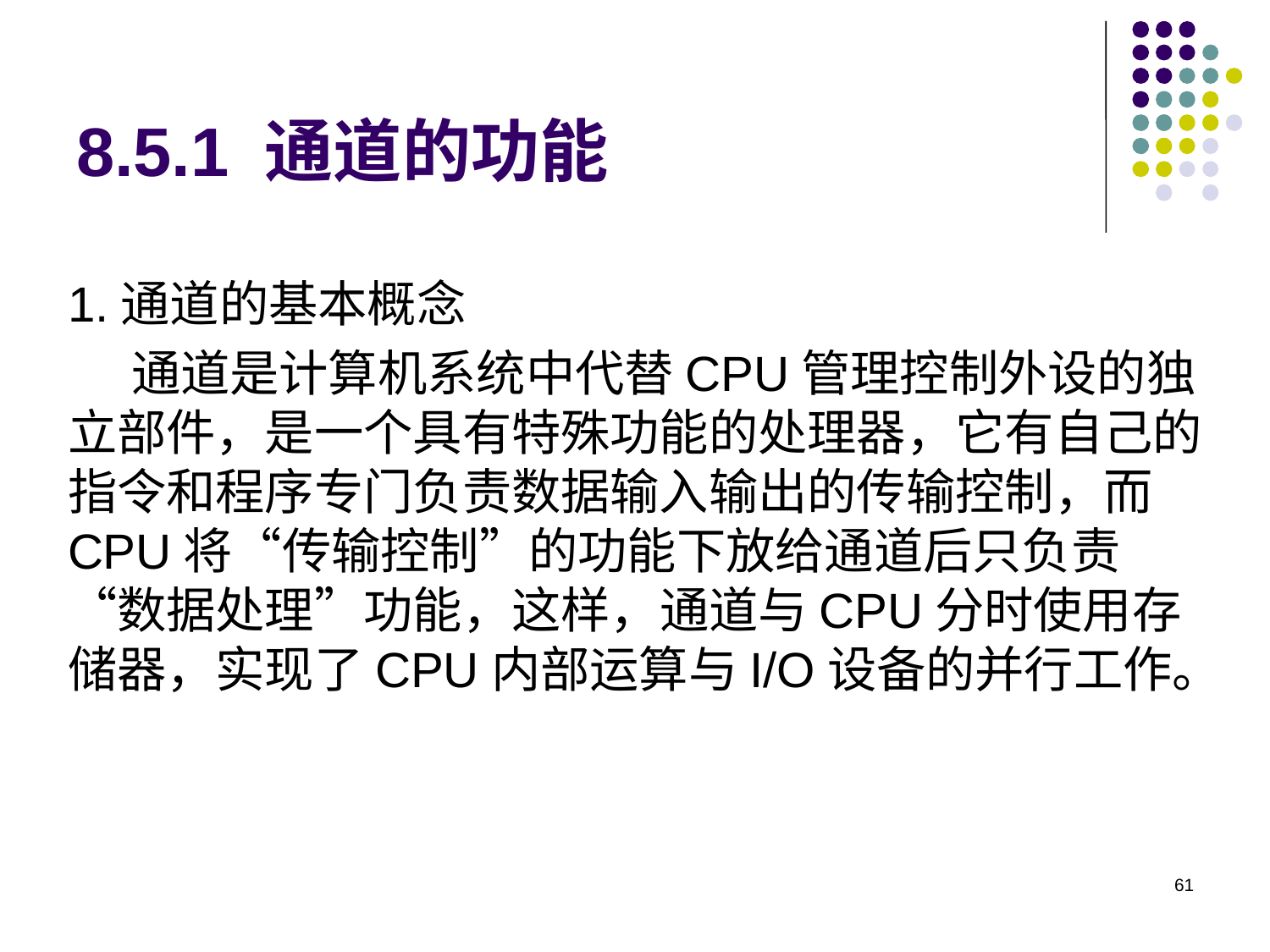

# 8.5.1 通道的功能
1.通道的基本概念
通道是计算机系统中代替CPU管理控制外设的独立部件，是一个具有特殊功能的处理器，它有自己的指令和程序专门负责数据输入输出的传输控制，而CPU将“传输控制”的功能下放给通道后只负责“数据处理”功能，这样，通道与CPU分时使用存储器，实现了CPU内部运算与I/O设备的并行工作。
61